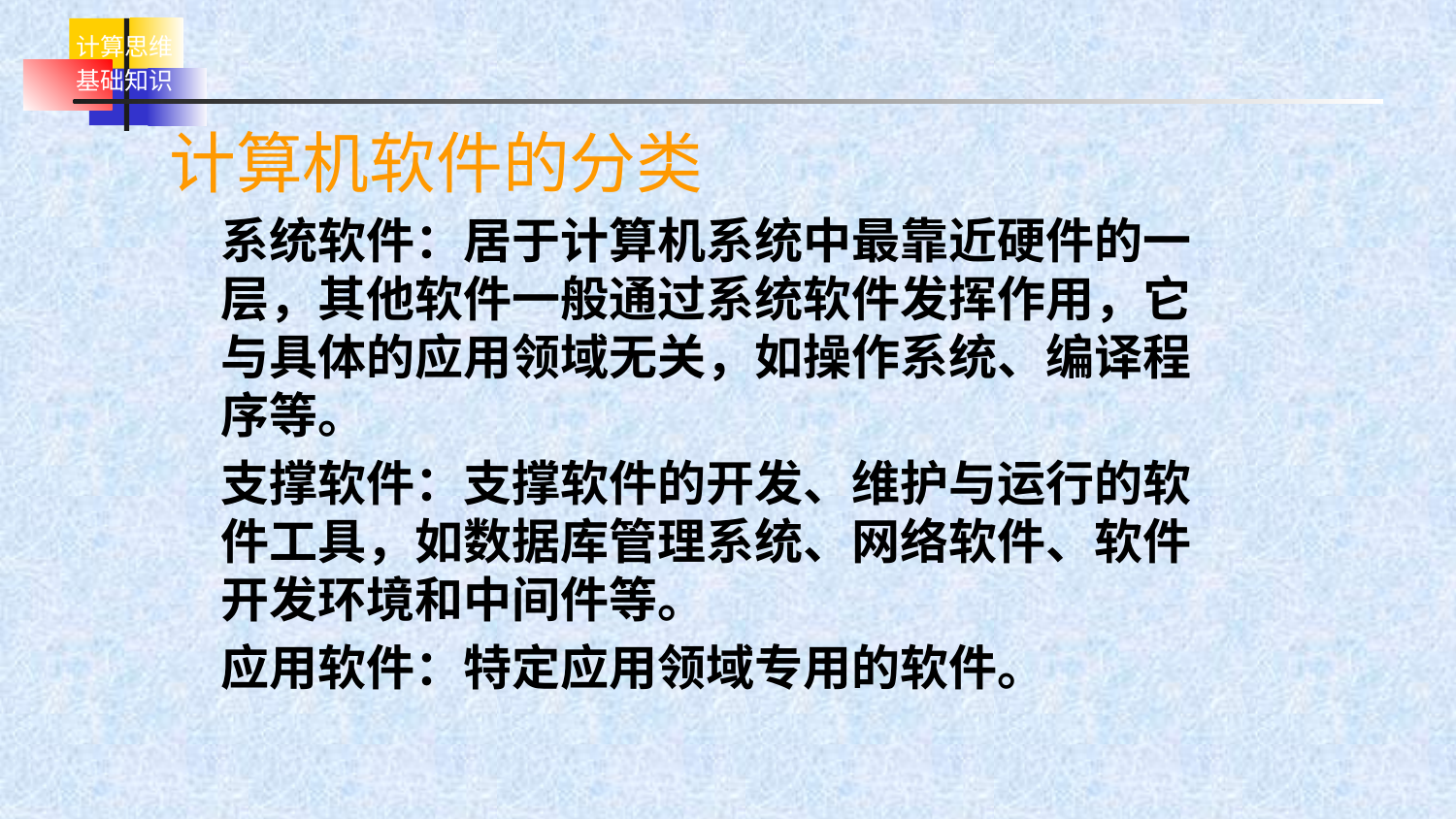

计算机软件的分类
系统软件：居于计算机系统中最靠近硬件的一层，其他软件一般通过系统软件发挥作用，它与具体的应用领域无关，如操作系统、编译程序等。
支撑软件：支撑软件的开发、维护与运行的软件工具，如数据库管理系统、网络软件、软件开发环境和中间件等。
应用软件：特定应用领域专用的软件。